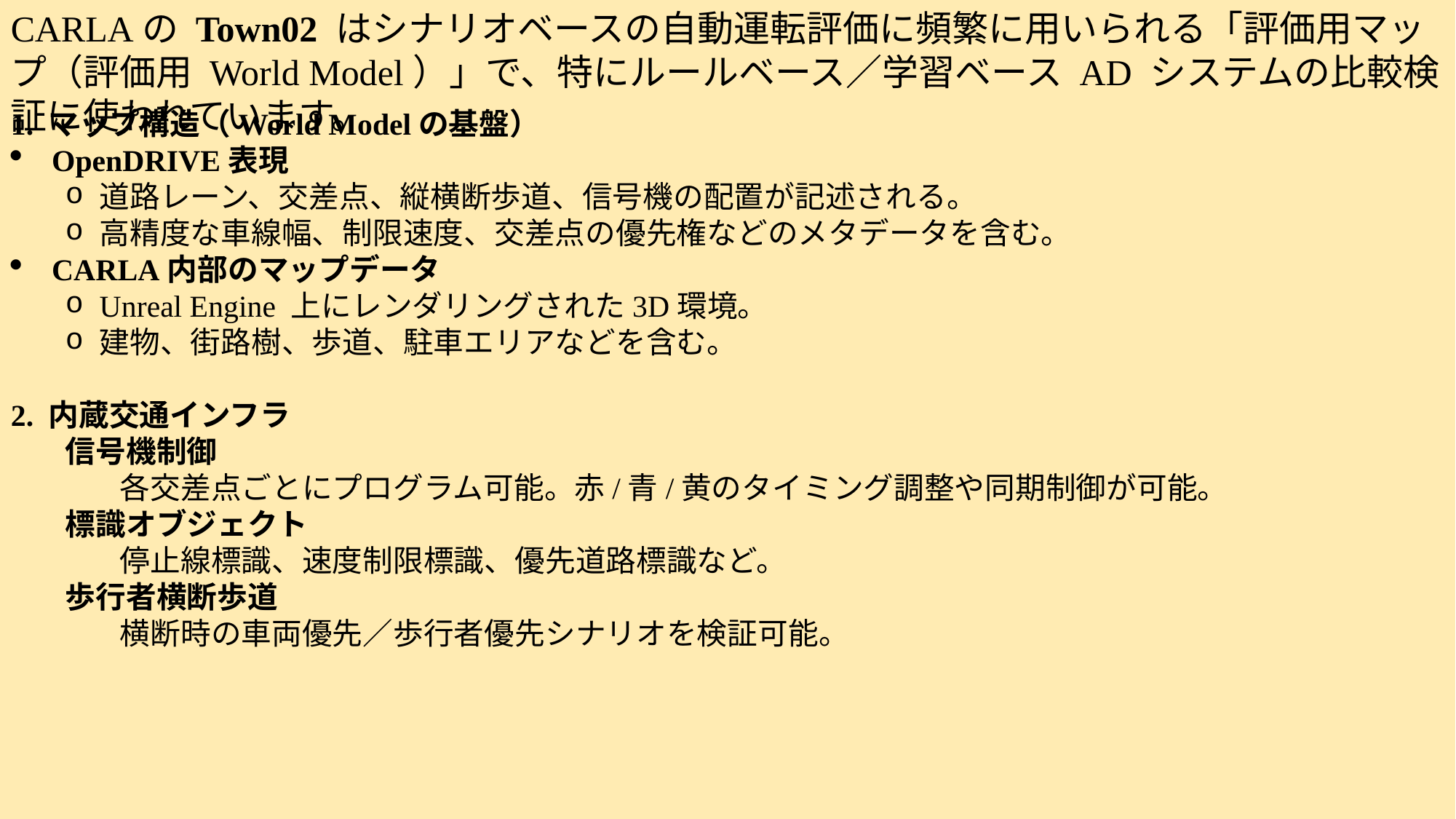

CARLAの Town02 はシナリオベースの自動運転評価に頻繁に用いられる「評価用マップ（評価用 World Model）」で、特にルールベース／学習ベース AD システムの比較検証に使われています。
1. マップ構造（World Modelの基盤）
OpenDRIVE表現
道路レーン、交差点、縦横断歩道、信号機の配置が記述される。
高精度な車線幅、制限速度、交差点の優先権などのメタデータを含む。
CARLA内部のマップデータ
Unreal Engine 上にレンダリングされた3D環境。
建物、街路樹、歩道、駐車エリアなどを含む。

2. 内蔵交通インフラ
信号機制御
各交差点ごとにプログラム可能。赤/青/黄のタイミング調整や同期制御が可能。
標識オブジェクト
停止線標識、速度制限標識、優先道路標識など。
歩行者横断歩道
横断時の車両優先／歩行者優先シナリオを検証可能。